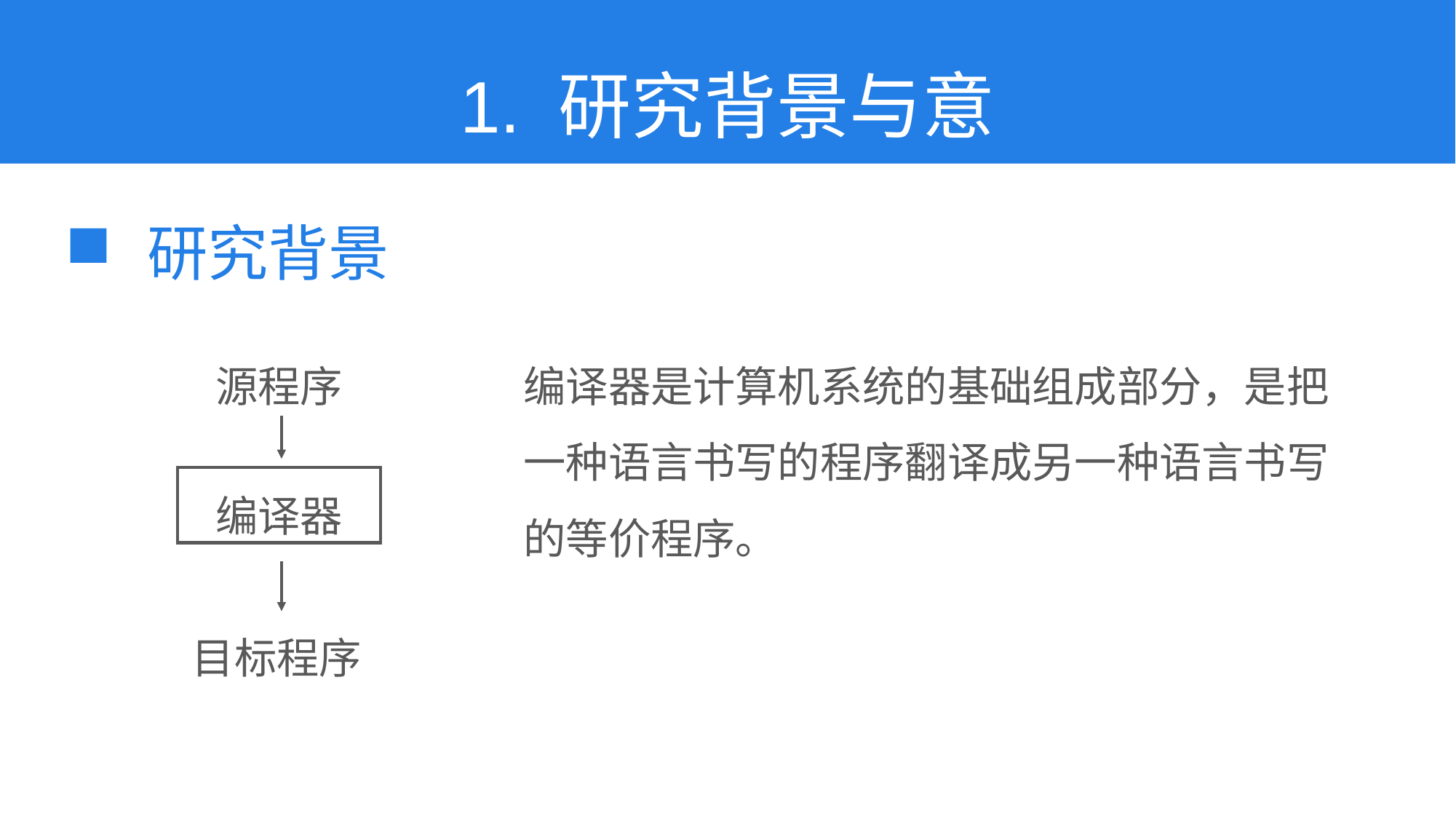

1. 研究背景与意义
研究背景

源程序
编译器是计算机系统的基础组成部分，是把一种语言书写的程序翻译成另一种语言书写的等价程序。
编译器

目标程序